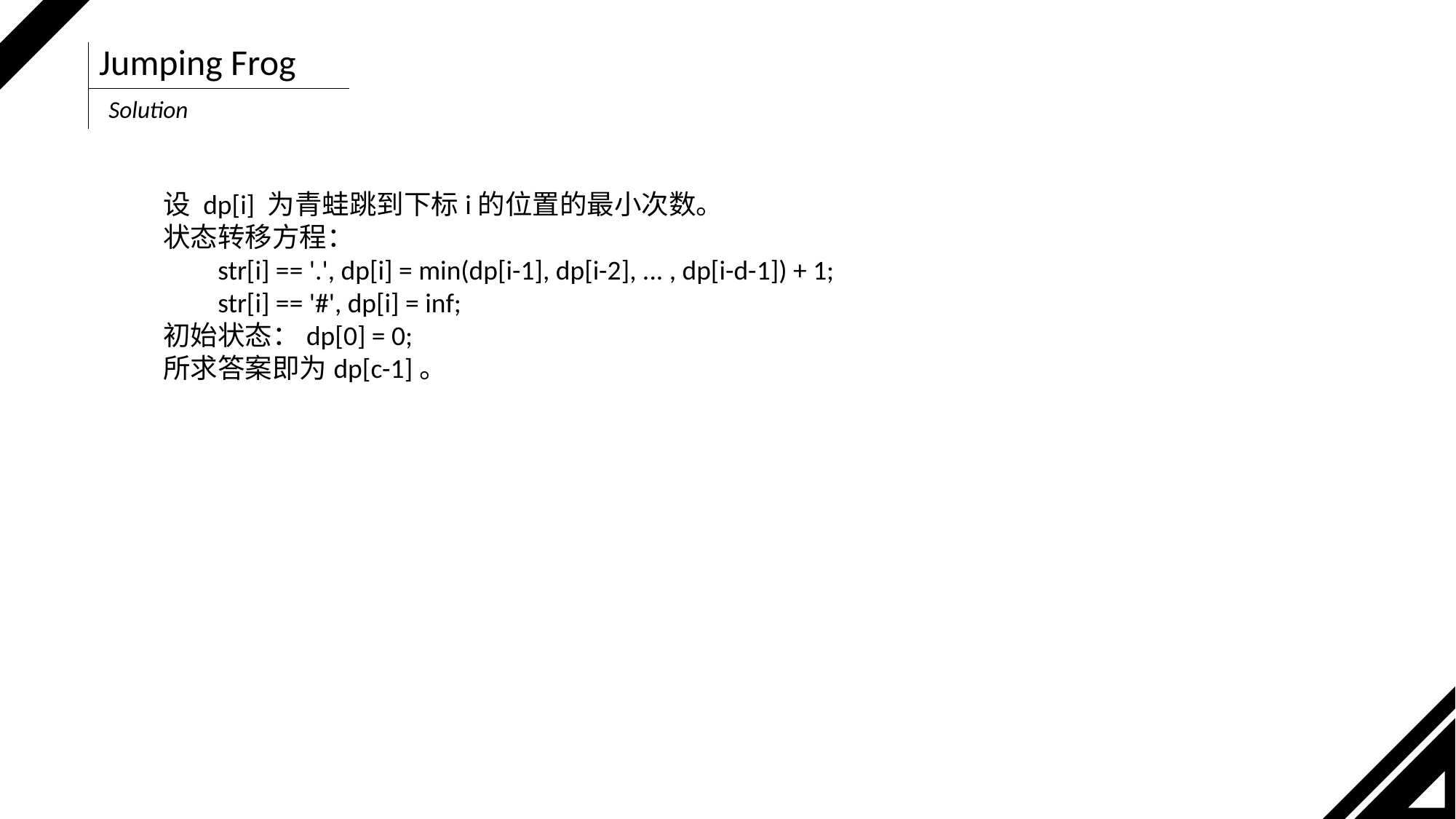

Jumping Frog
Solution
设 dp[i] 为青蛙跳到下标i的位置的最小次数。
状态转移方程：
	str[i] == '.', dp[i] = min(dp[i-1], dp[i-2], ... , dp[i-d-1]) + 1;
	str[i] == '#', dp[i] = inf;
初始状态：dp[0] = 0;
所求答案即为dp[c-1]。